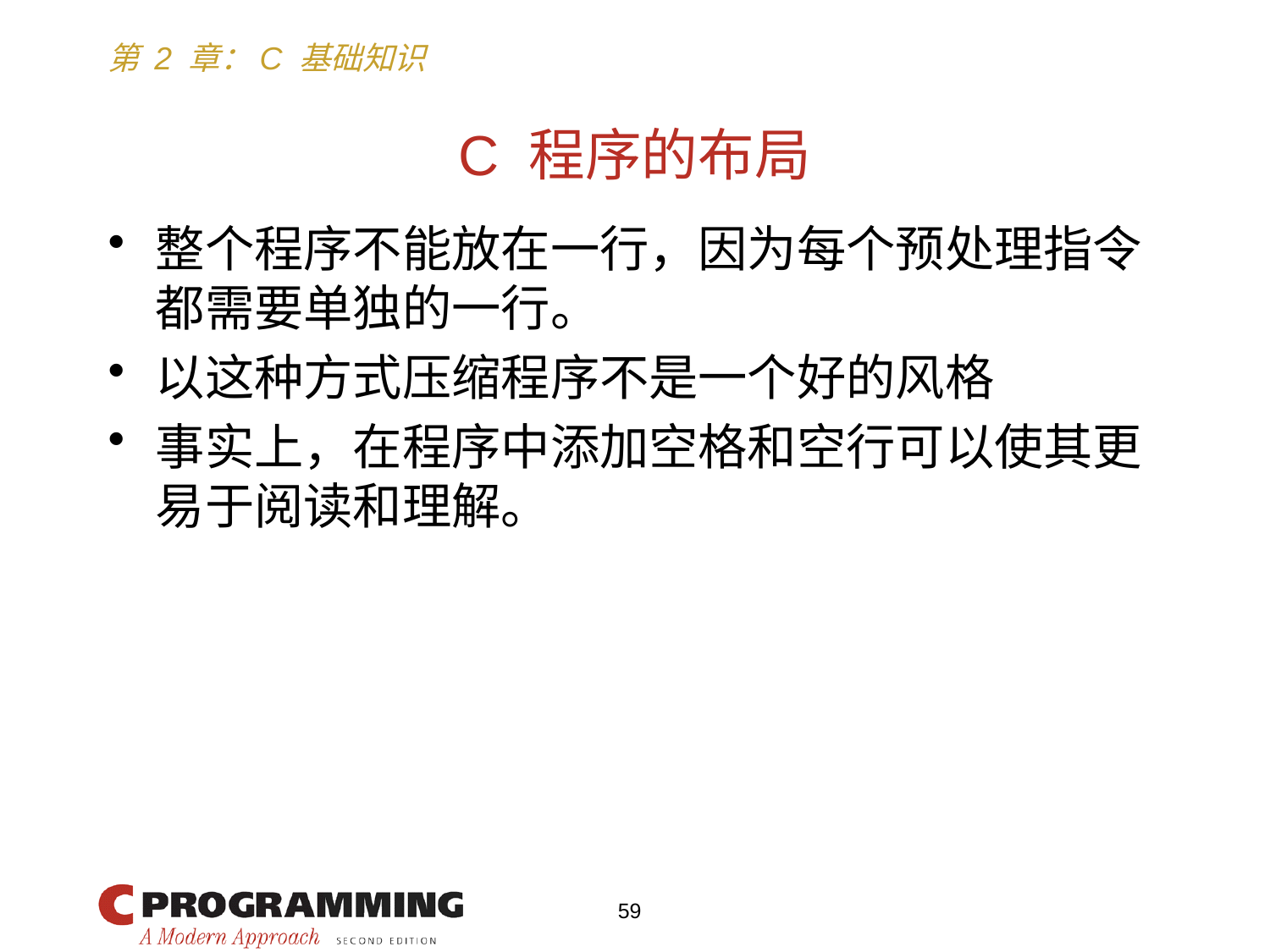

# C 程序的布局
整个程序不能放在一行，因为每个预处理指令都需要单独的一行。
以这种方式压缩程序不是一个好的风格
事实上，在程序中添加空格和空行可以使其更易于阅读和理解。
59